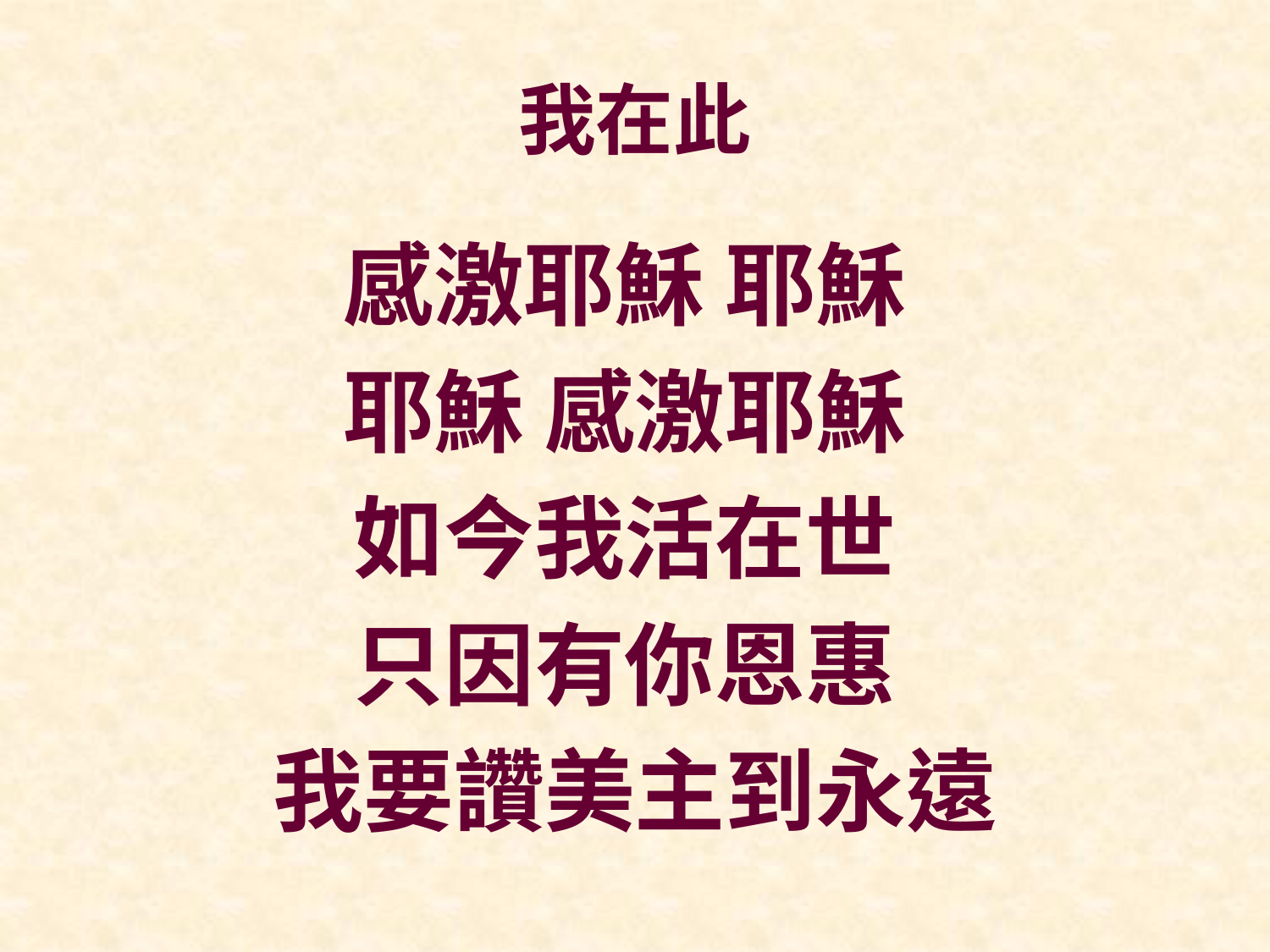

# 我在此
感激耶穌 耶穌
耶穌 感激耶穌
如今我活在世
只因有你恩惠
我要讚美主到永遠